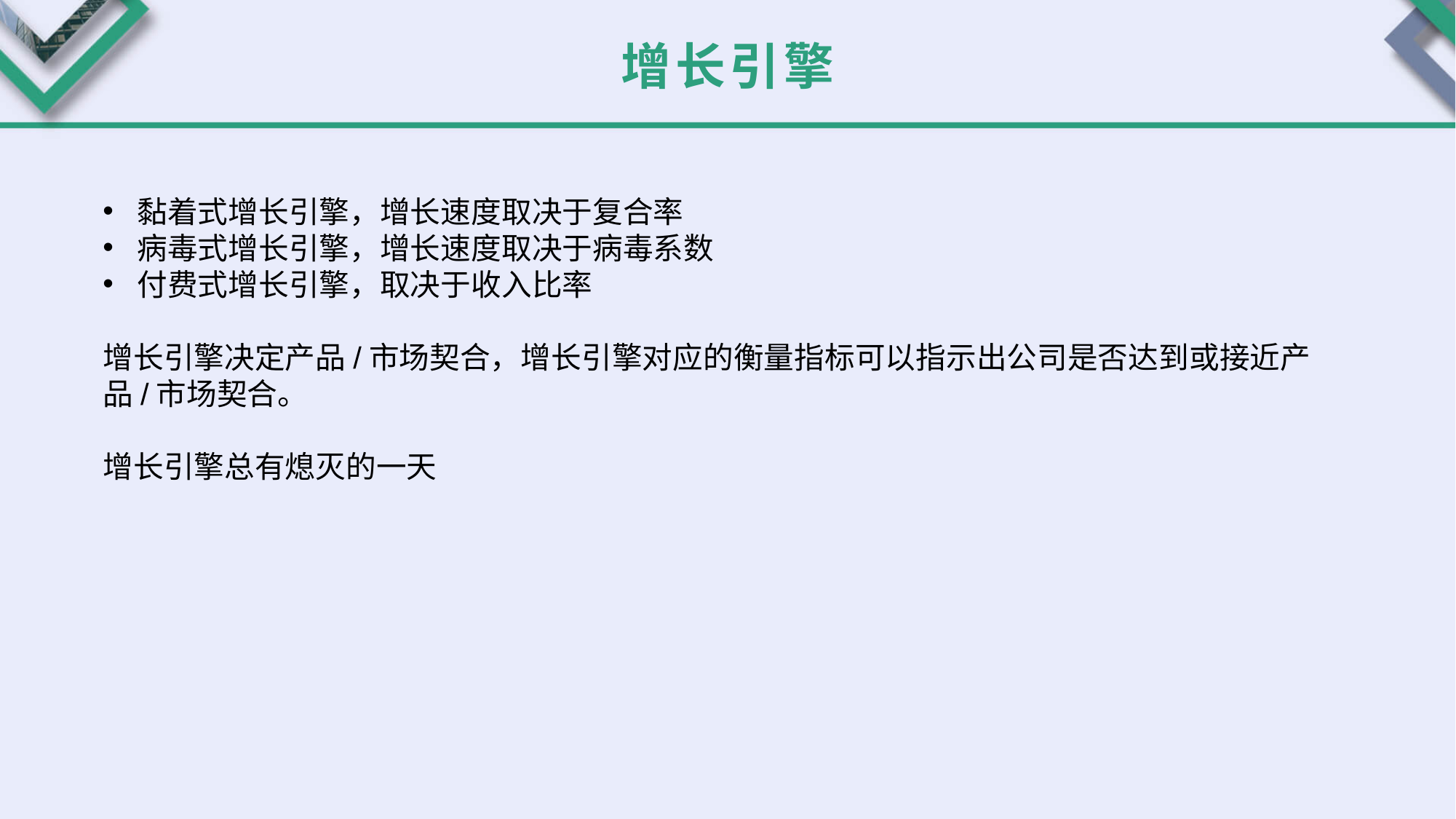

增长引擎
黏着式增长引擎，增长速度取决于复合率
病毒式增长引擎，增长速度取决于病毒系数
付费式增长引擎，取决于收入比率

增长引擎决定产品/市场契合，增长引擎对应的衡量指标可以指示出公司是否达到或接近产品/市场契合。

增长引擎总有熄灭的一天